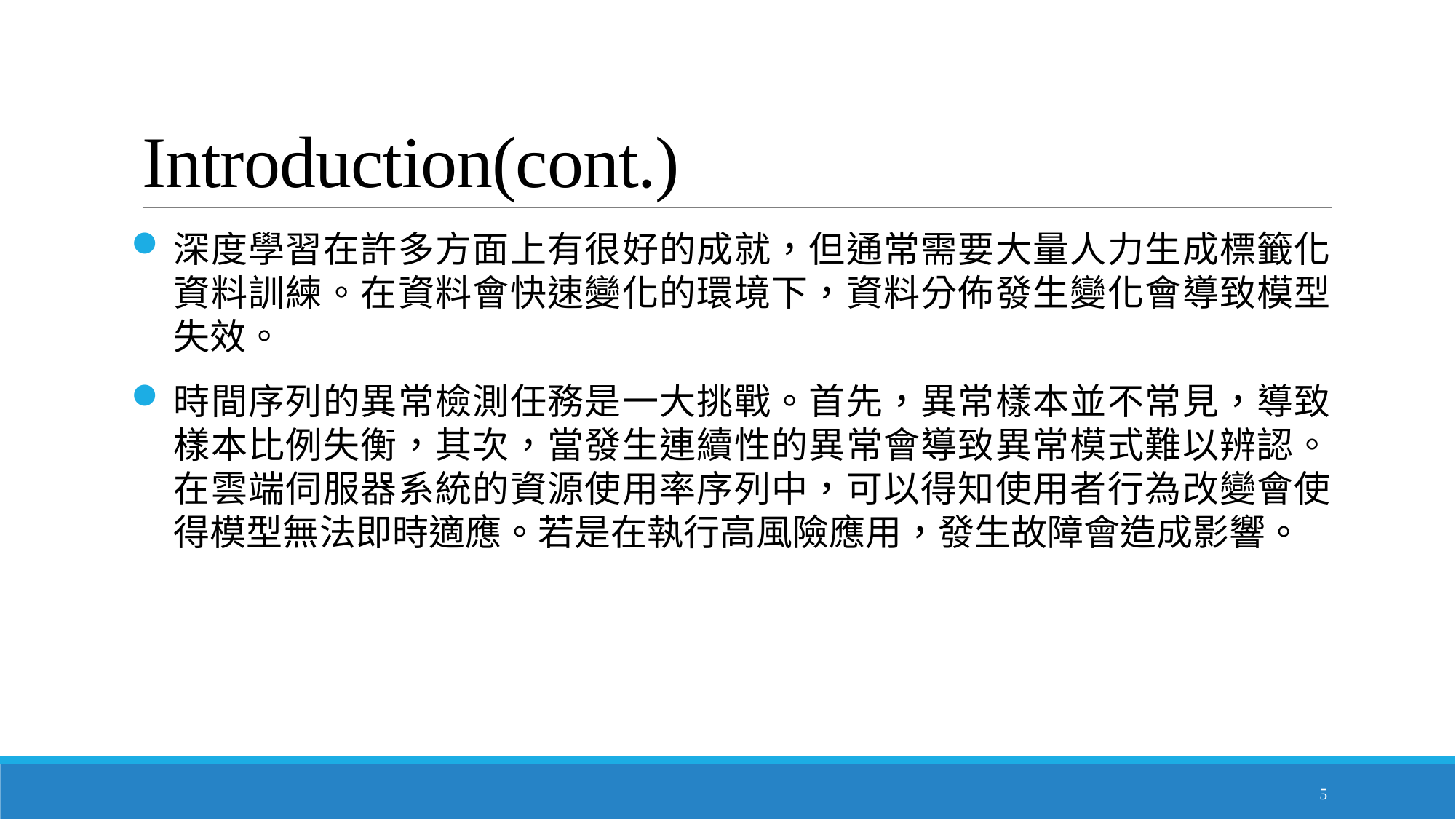

# Introduction(cont.)
深度學習在許多方面上有很好的成就，但通常需要大量人力生成標籤化資料訓練。在資料會快速變化的環境下，資料分佈發生變化會導致模型失效。
時間序列的異常檢測任務是一大挑戰。首先，異常樣本並不常見，導致樣本比例失衡，其次，當發生連續性的異常會導致異常模式難以辨認。在雲端伺服器系統的資源使用率序列中，可以得知使用者行為改變會使得模型無法即時適應。若是在執行高風險應用，發生故障會造成影響。
5